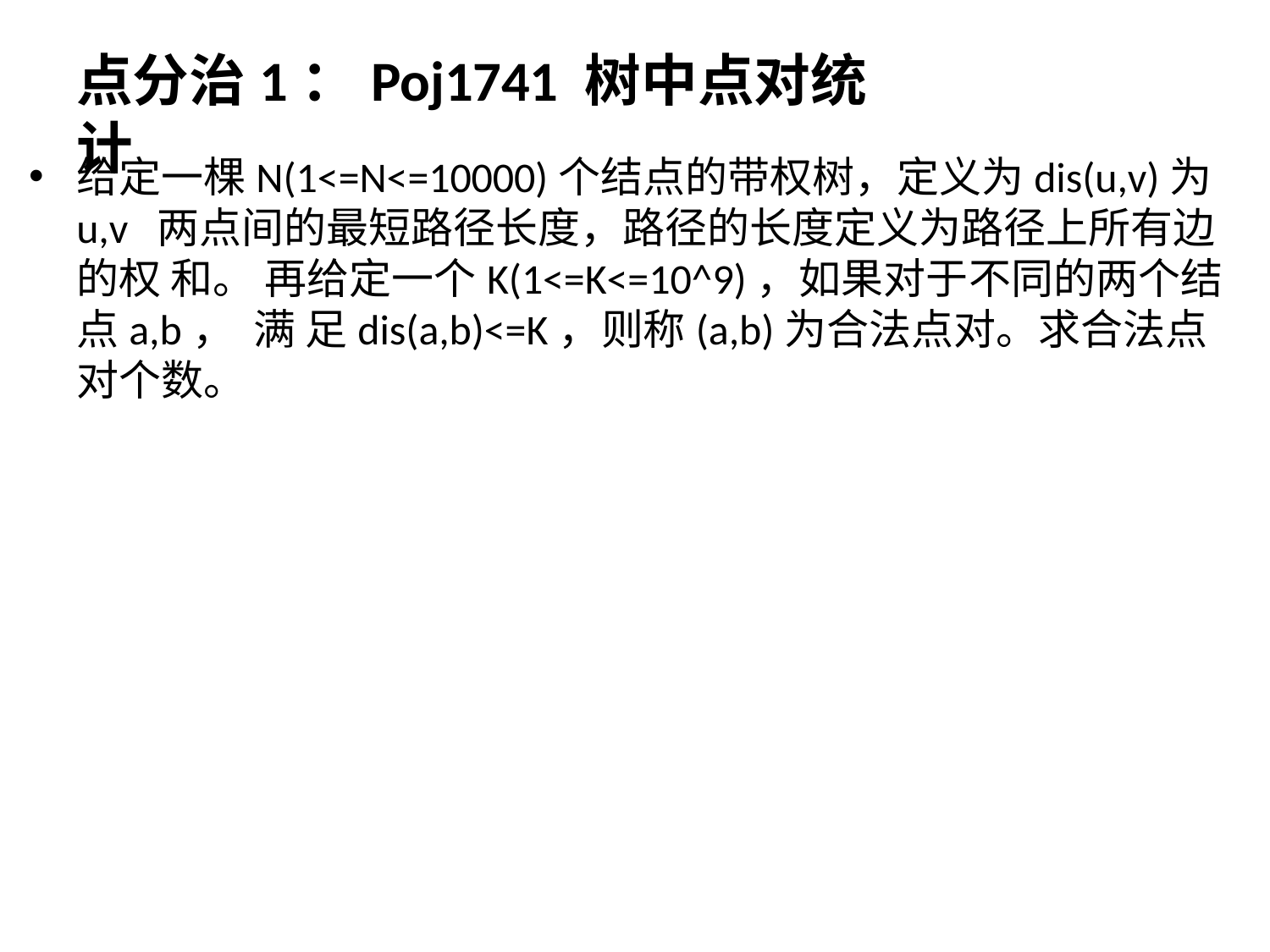

# 点分治1：Poj1741 树中点对统计
给定一棵N(1<=N<=10000)个结点的带权树，定义为dis(u,v)为u,v  两点间的最短路径长度，路径的长度定义为路径上所有边的权 和。 再给定一个K(1<=K<=10^9)，如果对于不同的两个结点a,b，  满 足dis(a,b)<=K，则称(a,b)为合法点对。求合法点对个数。